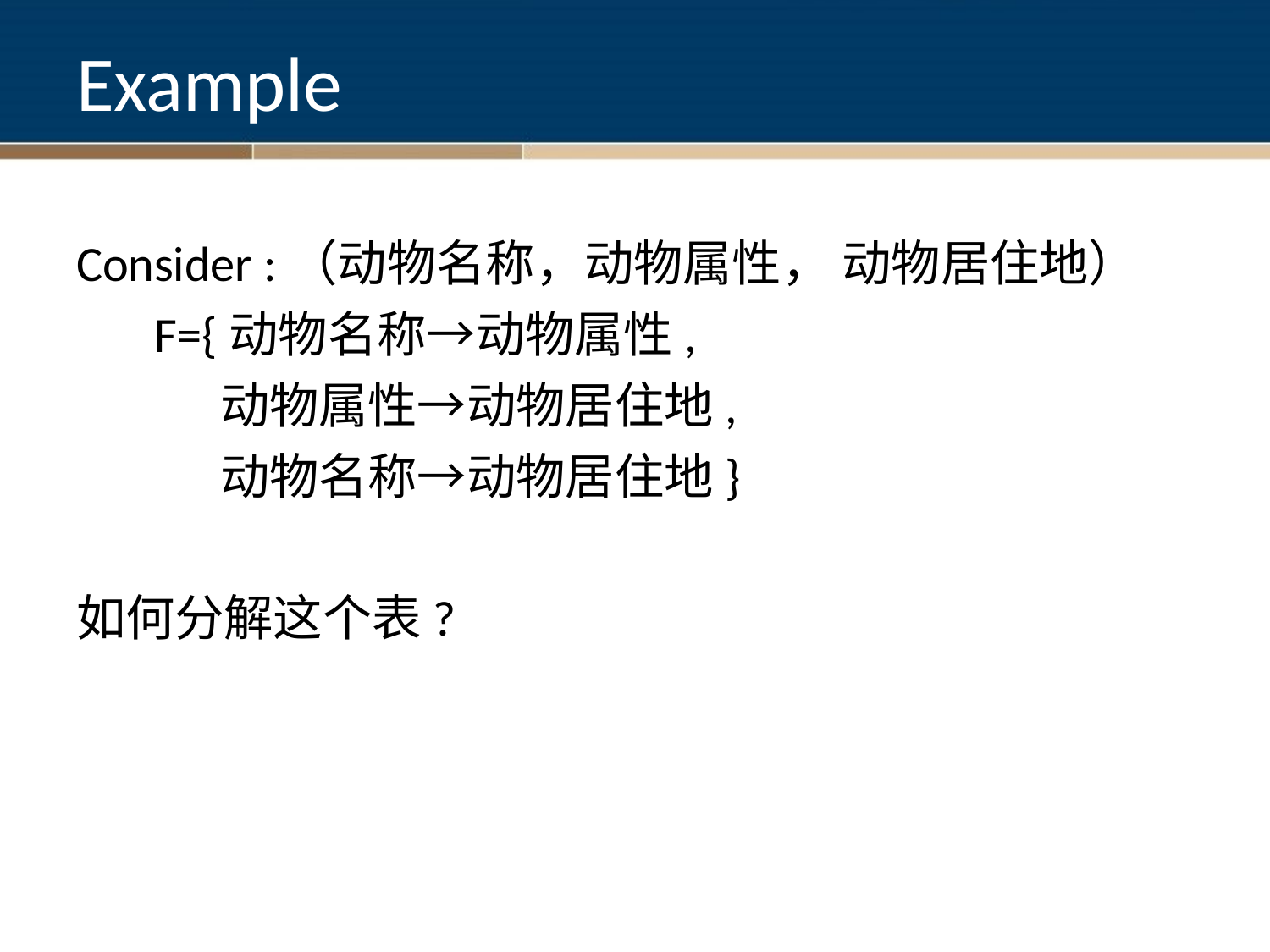

# Example
Consider :（动物名称，动物属性， 动物居住地）
       F={动物名称→动物属性,
            动物属性→动物居住地,
            动物名称→动物居住地}

如何分解这个表?